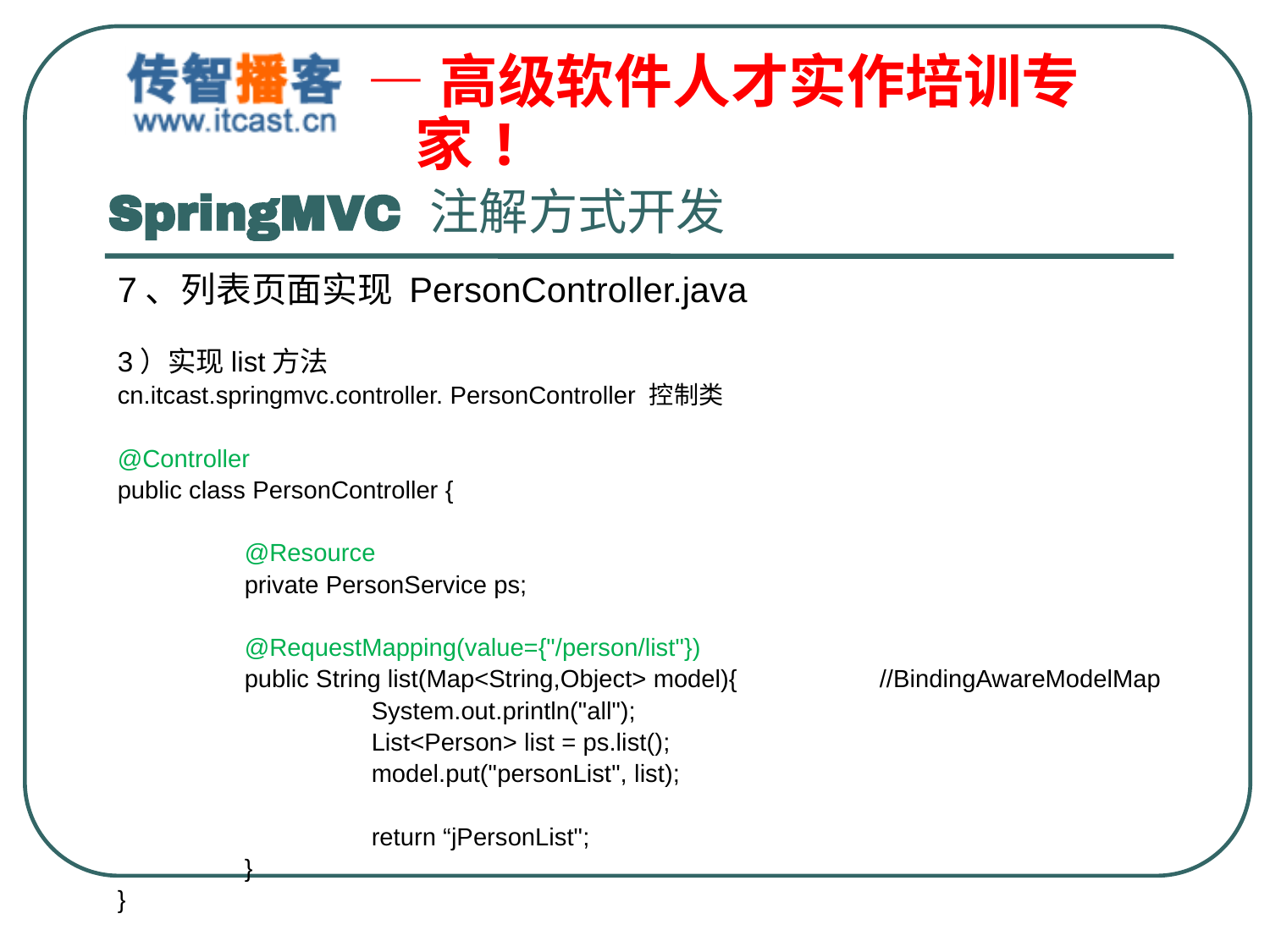

# SpringMVC 注解方式开发
7、列表页面实现 PersonController.java

3）实现list方法
cn.itcast.springmvc.controller. PersonController 控制类

@Controller
public class PersonController {

	@Resource
	private PersonService ps;

	@RequestMapping(value={"/person/list"})
	public String list(Map<String,Object> model){		//BindingAwareModelMap
		System.out.println("all");
		List<Person> list = ps.list();
		model.put("personList", list);

		return “jPersonList";
	}
}